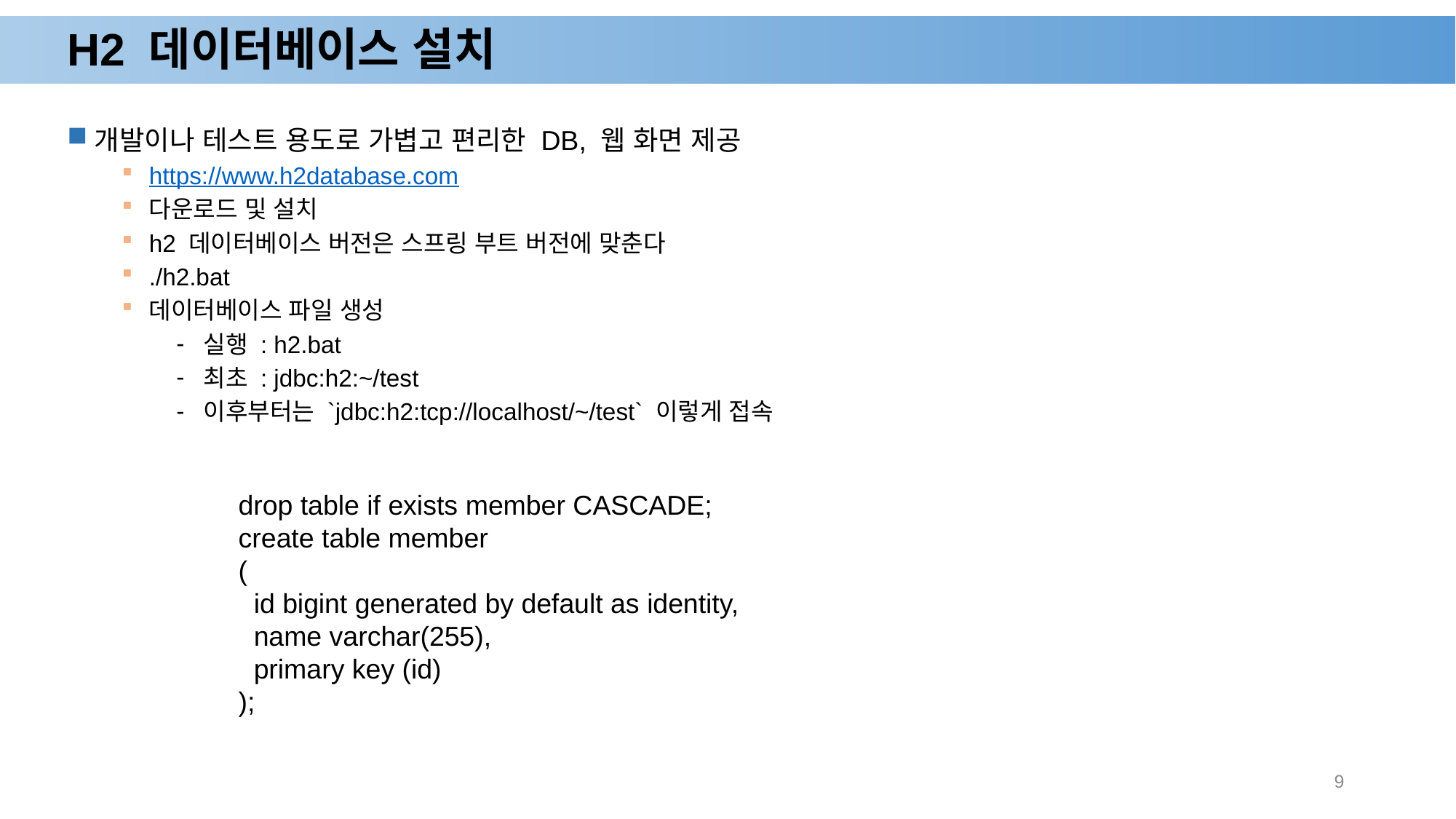

# H2 데이터베이스 설치
개발이나 테스트 용도로 가볍고 편리한 DB, 웹 화면 제공
https://www.h2database.com
다운로드 및 설치
h2 데이터베이스 버전은 스프링 부트 버전에 맞춘다
./h2.bat
데이터베이스 파일 생성
실행 : h2.bat
최초 : jdbc:h2:~/test
이후부터는 `jdbc:h2:tcp://localhost/~/test` 이렇게 접속
drop table if exists member CASCADE;
create table member
(
  id bigint generated by default as identity,
  name varchar(255),
  primary key (id)
);
9